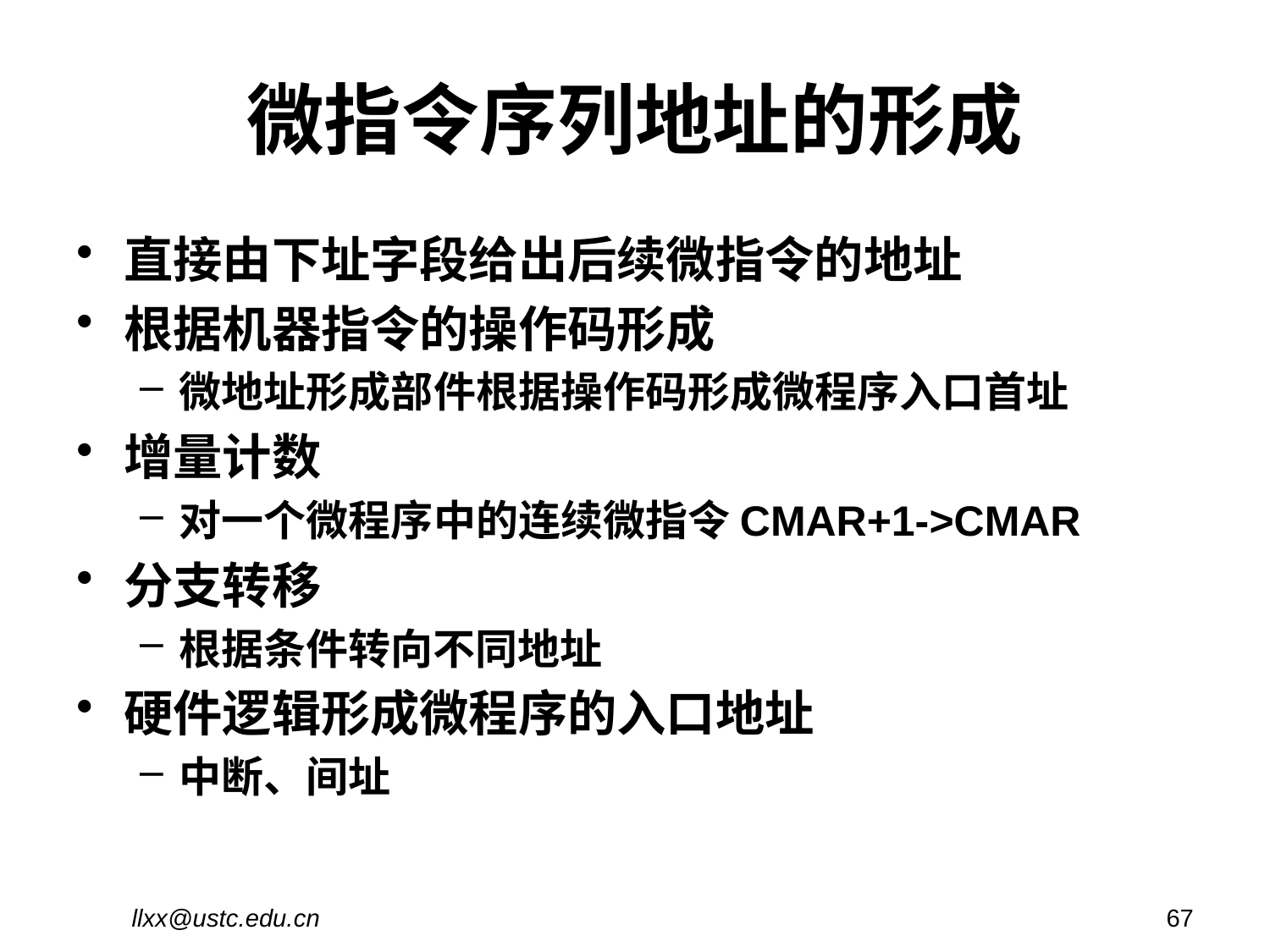

# 微指令序列地址的形成
直接由下址字段给出后续微指令的地址
根据机器指令的操作码形成
微地址形成部件根据操作码形成微程序入口首址
增量计数
对一个微程序中的连续微指令CMAR+1->CMAR
分支转移
根据条件转向不同地址
硬件逻辑形成微程序的入口地址
中断、间址
llxx@ustc.edu.cn
67